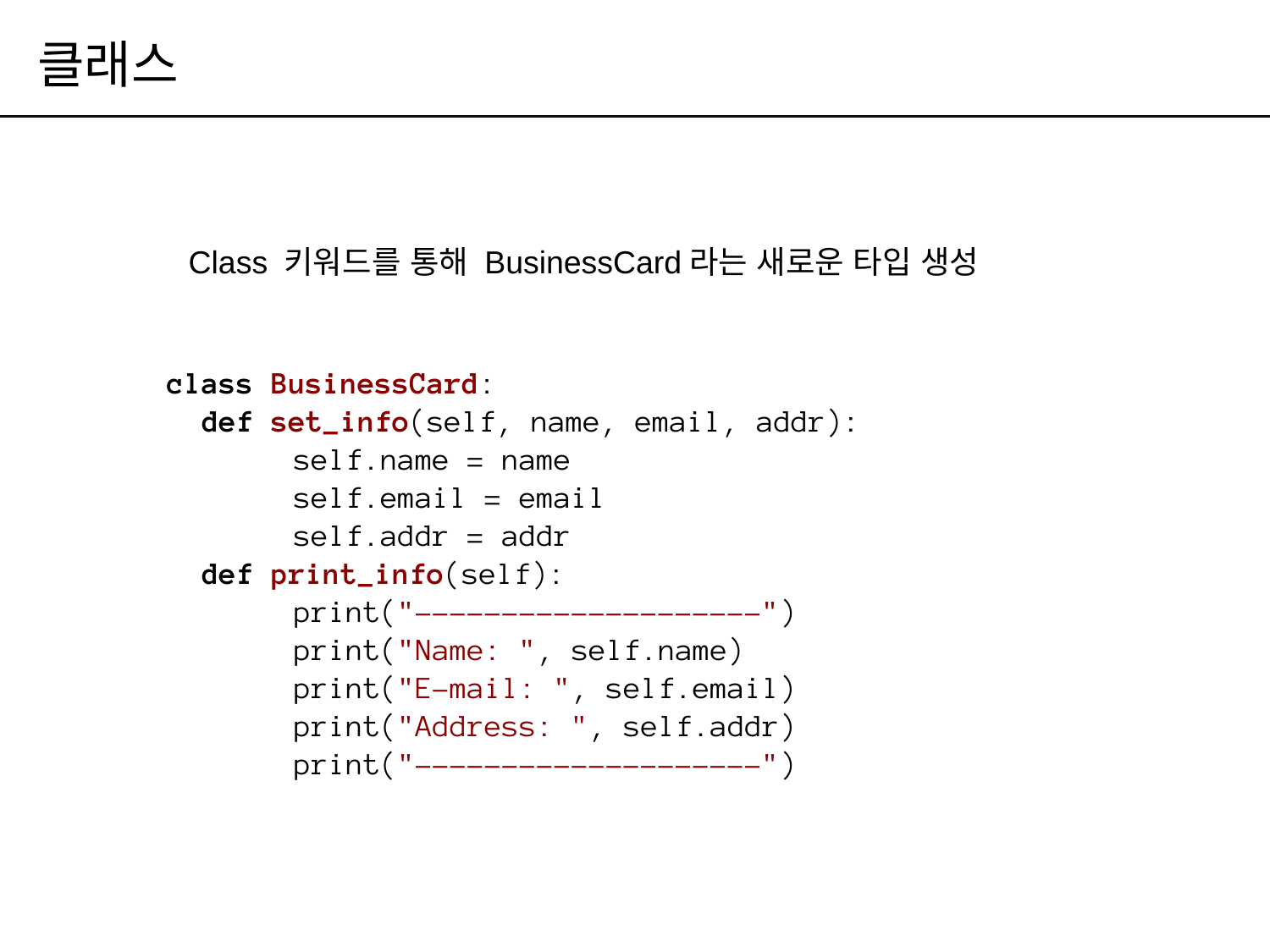

# 클래스
Class 키워드를 통해 BusinessCard라는 새로운 타입 생성
class BusinessCard:
  def set_info(self, name, email, addr):
	self.name = name
	self.email = email
	self.addr = addr
  def print_info(self):
	print("--------------------")
	print("Name: ", self.name)
	print("E-mail: ", self.email)
	print("Address: ", self.addr)
	print("--------------------")